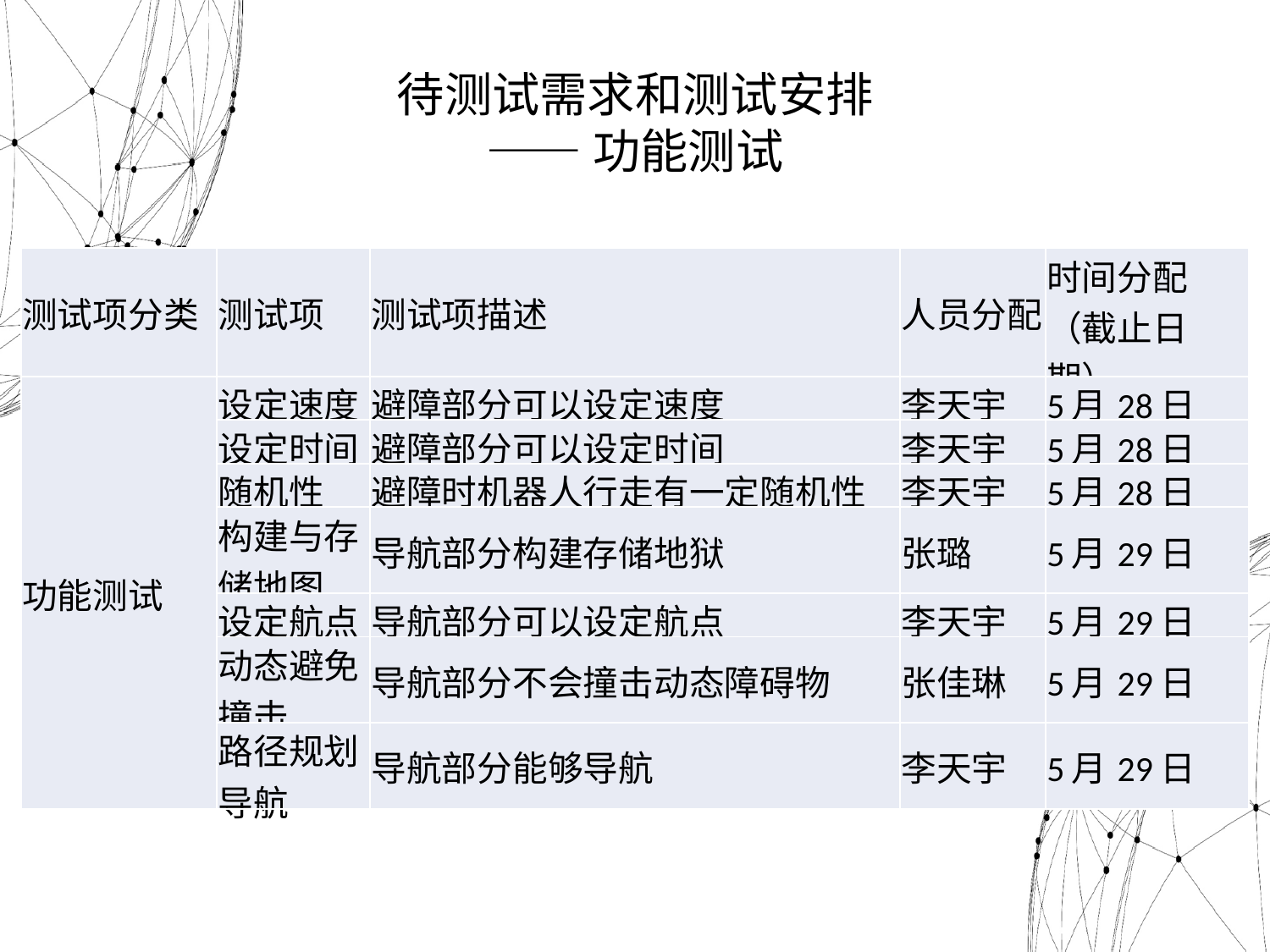

待测试需求和测试安排
——功能测试
| 测试项分类 | 测试项 | 测试项描述 | 人员分配 | 时间分配（截止日期） |
| --- | --- | --- | --- | --- |
| 功能测试 | 设定速度 | 避障部分可以设定速度 | 李天宇 | 5月28日 |
|  | 设定时间 | 避障部分可以设定时间 | 李天宇 | 5月28日 |
|  | 随机性 | 避障时机器人行走有一定随机性 | 李天宇 | 5月28日 |
|  | 构建与存储地图 | 导航部分构建存储地狱 | 张璐 | 5月29日 |
|  | 设定航点 | 导航部分可以设定航点 | 李天宇 | 5月29日 |
|  | 动态避免撞击 | 导航部分不会撞击动态障碍物 | 张佳琳 | 5月29日 |
|  | 路径规划导航 | 导航部分能够导航 | 李天宇 | 5月29日 |